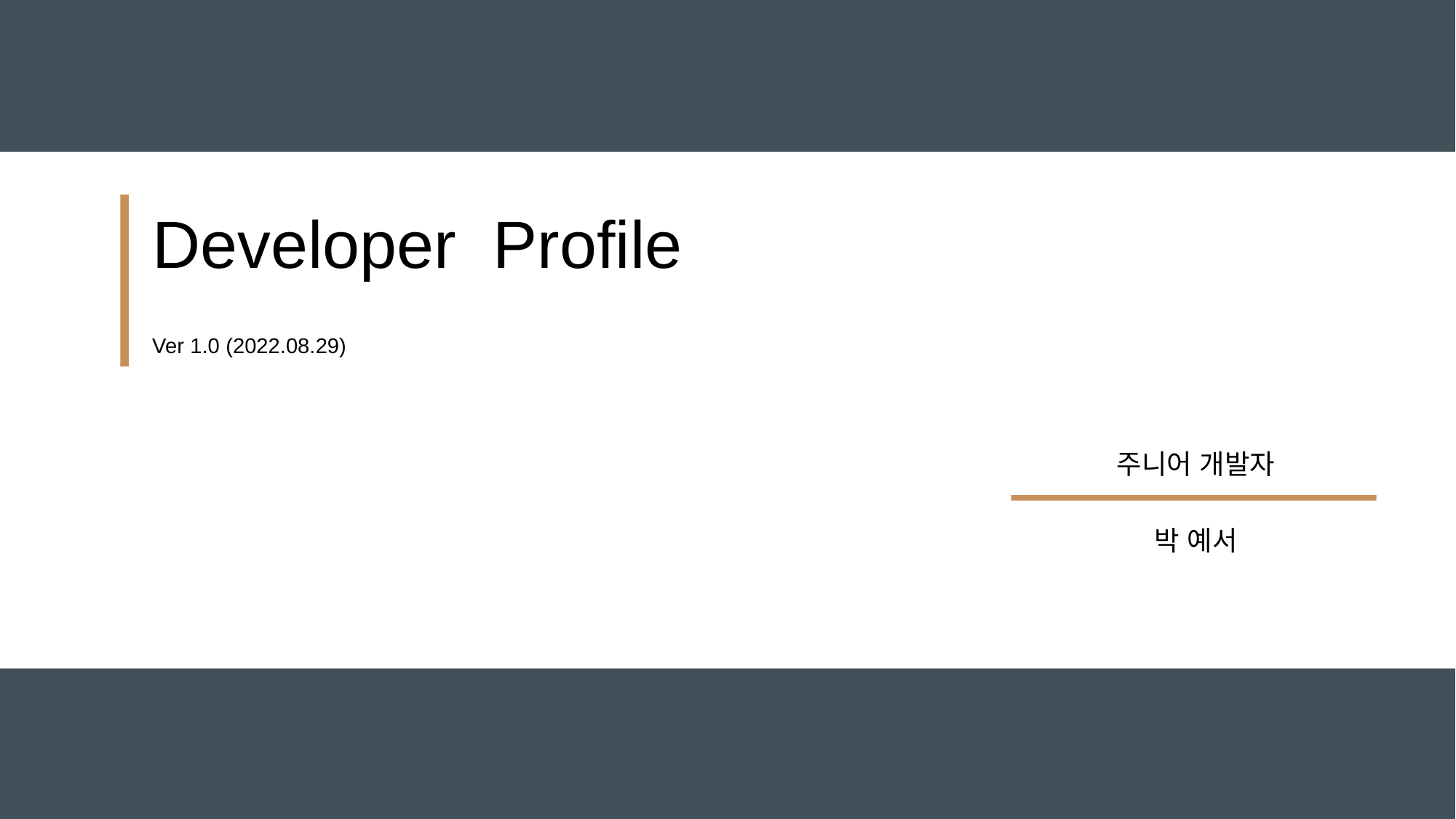

Developer  Profile

Ver 1.0 (2022.08.29)

주니어 개발자
박 예서